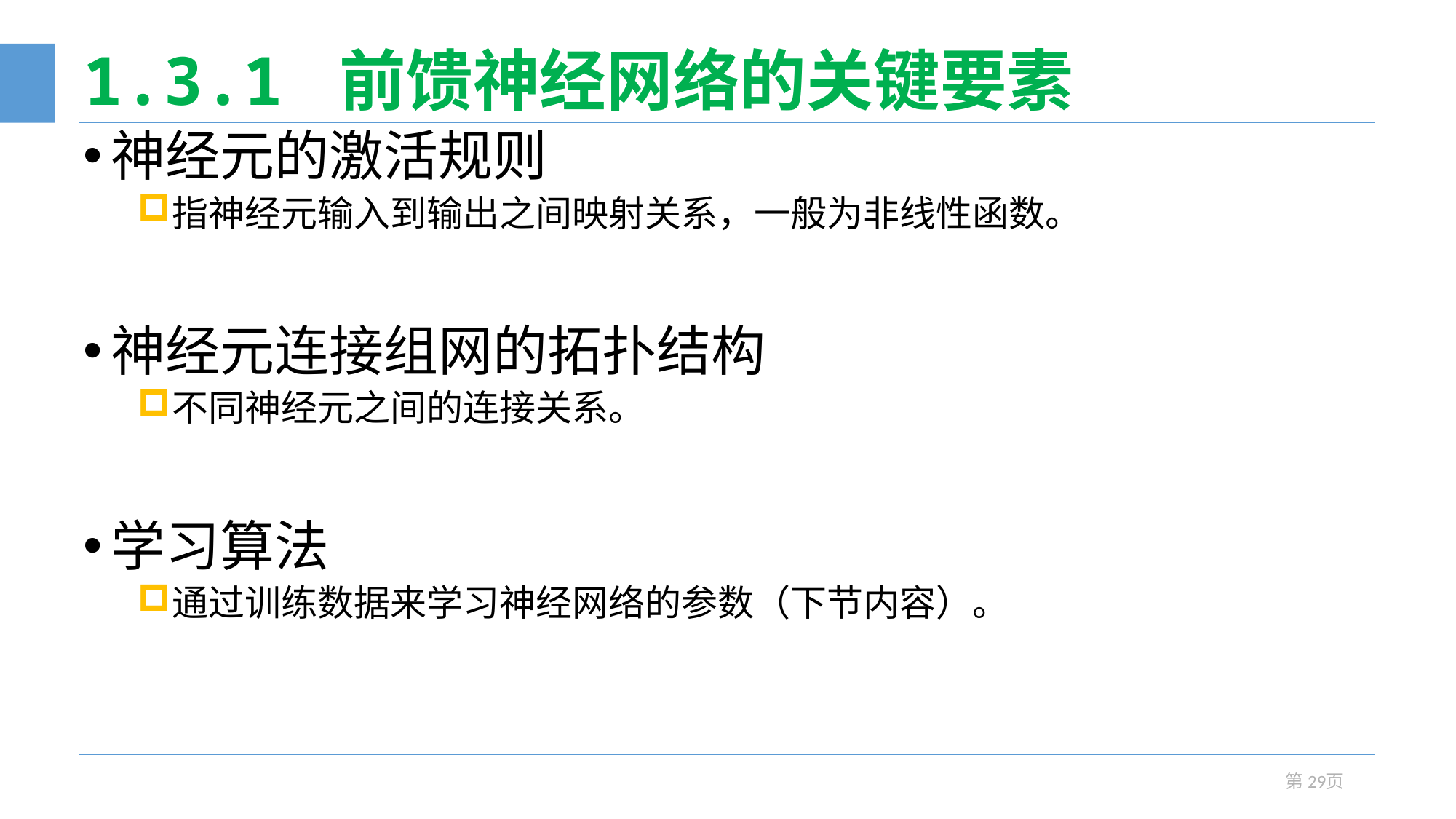

# 1.3.1 前馈神经网络的关键要素
神经元的激活规则
指神经元输入到输出之间映射关系，一般为非线性函数。

神经元连接组网的拓扑结构
不同神经元之间的连接关系。

学习算法
通过训练数据来学习神经网络的参数（下节内容）。
第29页